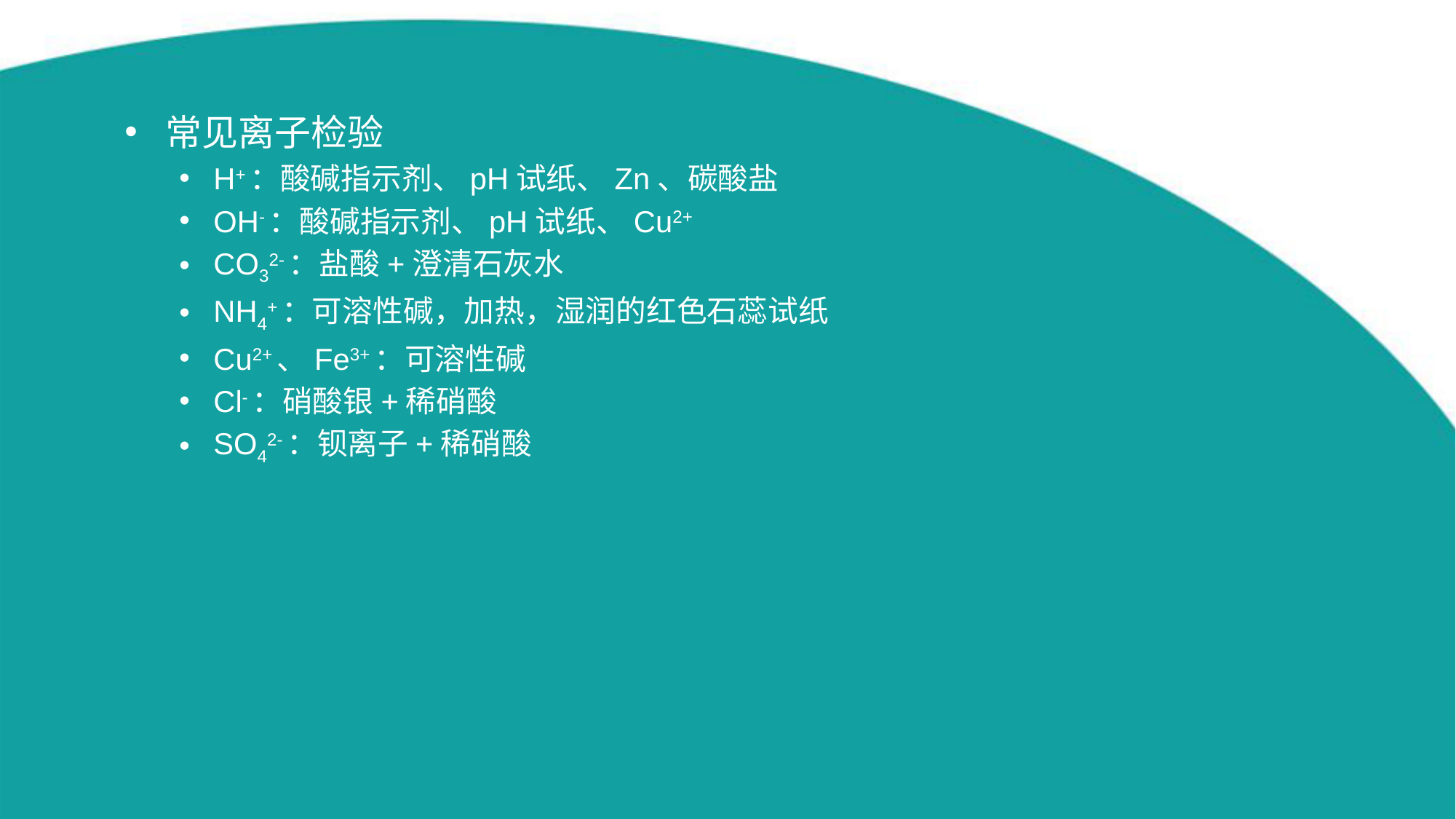

常见离子检验
H+：酸碱指示剂、pH试纸、Zn、碳酸盐
OH-：酸碱指示剂、pH试纸、Cu2+
CO32-：盐酸+澄清石灰水
NH4+：可溶性碱，加热，湿润的红色石蕊试纸
Cu2+、Fe3+：可溶性碱
Cl-：硝酸银+稀硝酸
SO42-：钡离子+稀硝酸